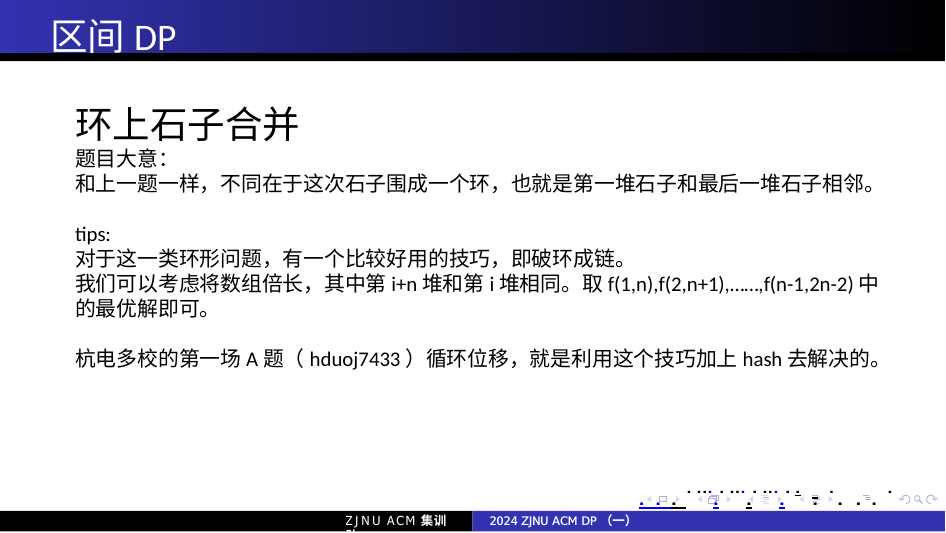

区间DP
环上石子合并
题目大意：
和上一题一样，不同在于这次石子围成一个环，也就是第一堆石子和最后一堆石子相邻。

tips:
对于这一类环形问题，有一个比较好用的技巧，即破环成链。
我们可以考虑将数组倍长，其中第i+n堆和第i堆相同。取f(1,n),f(2,n+1),……,f(n-1,2n-2)中的最优解即可。

杭电多校的第一场A题（hduoj7433）循环位移，就是利用这个技巧加上hash去解决的。
. . . ................. . .. . . .
2024 ZJNU ACM DP（一）
ZJNU ACM集训队